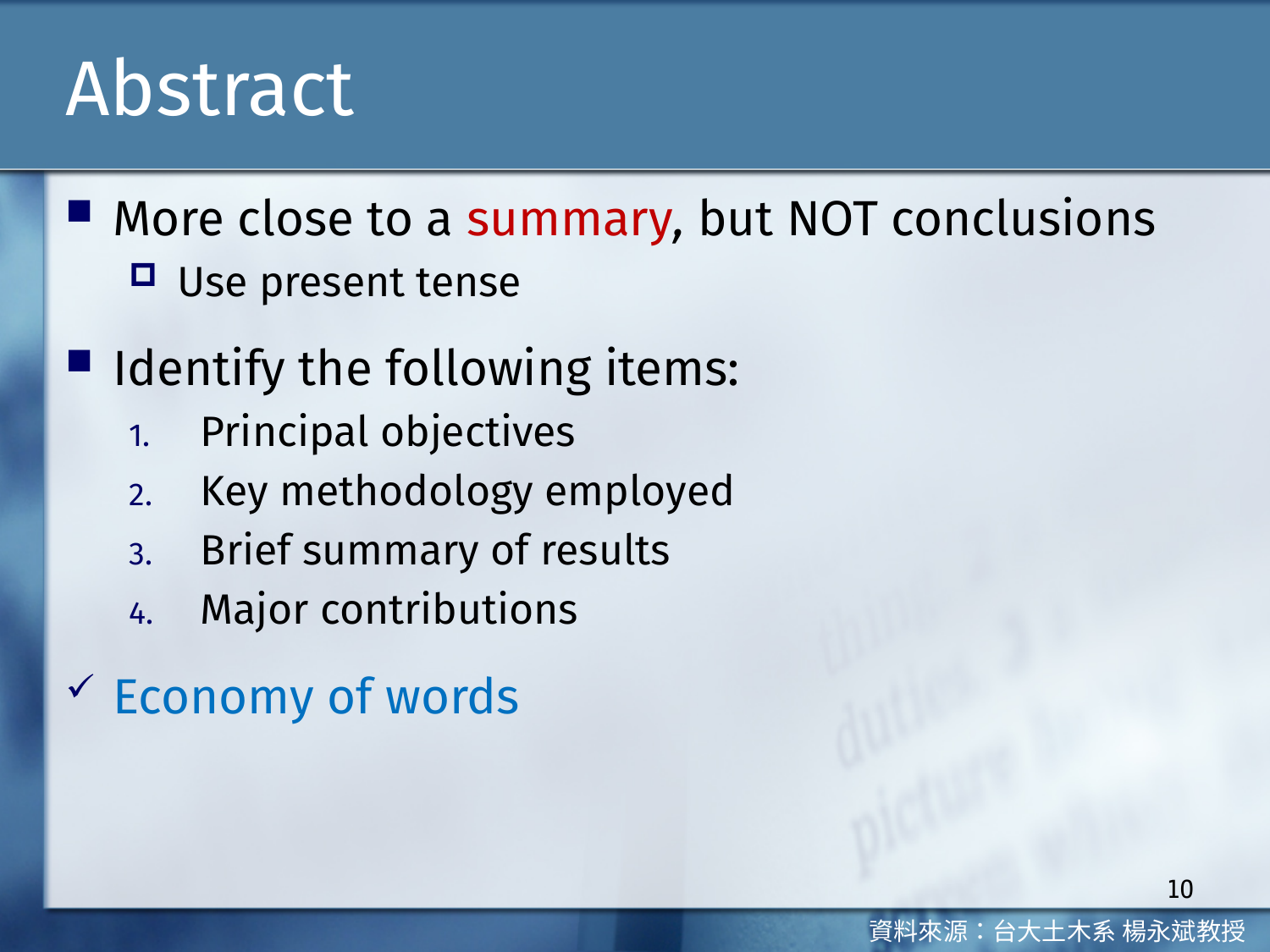

# Abstract
More close to a summary, but NOT conclusions
Use present tense
Identify the following items:
Principal objectives
Key methodology employed
Brief summary of results
Major contributions
Economy of words

10
資料來源：台大土木系 楊永斌教授